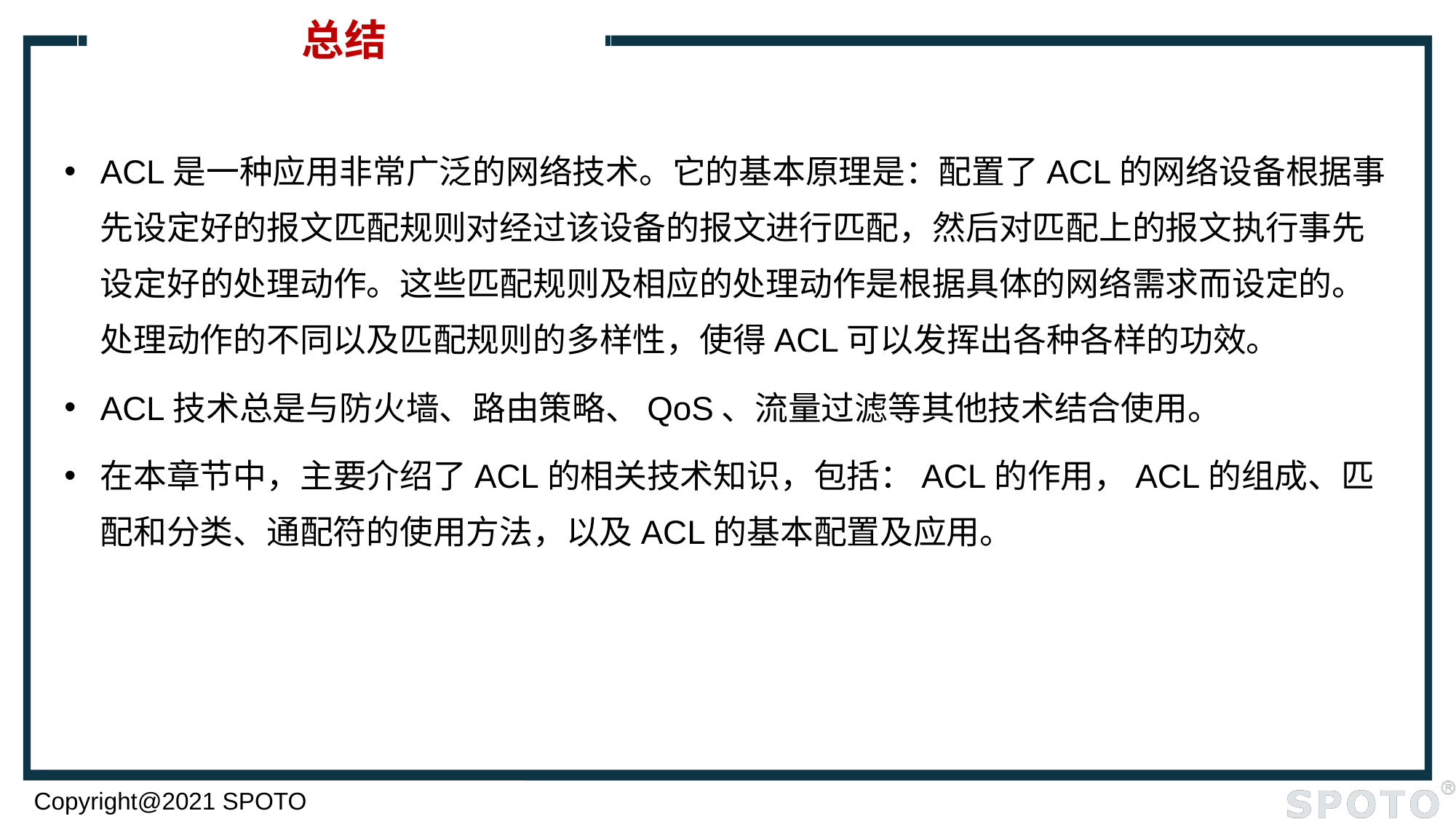

# 总结
ACL是一种应用非常广泛的网络技术。它的基本原理是：配置了ACL的网络设备根据事先设定好的报文匹配规则对经过该设备的报文进行匹配，然后对匹配上的报文执行事先设定好的处理动作。这些匹配规则及相应的处理动作是根据具体的网络需求而设定的。处理动作的不同以及匹配规则的多样性，使得ACL可以发挥出各种各样的功效。
ACL技术总是与防火墙、路由策略、QoS、流量过滤等其他技术结合使用。
在本章节中，主要介绍了ACL的相关技术知识，包括：ACL的作用，ACL的组成、匹配和分类、通配符的使用方法，以及ACL的基本配置及应用。